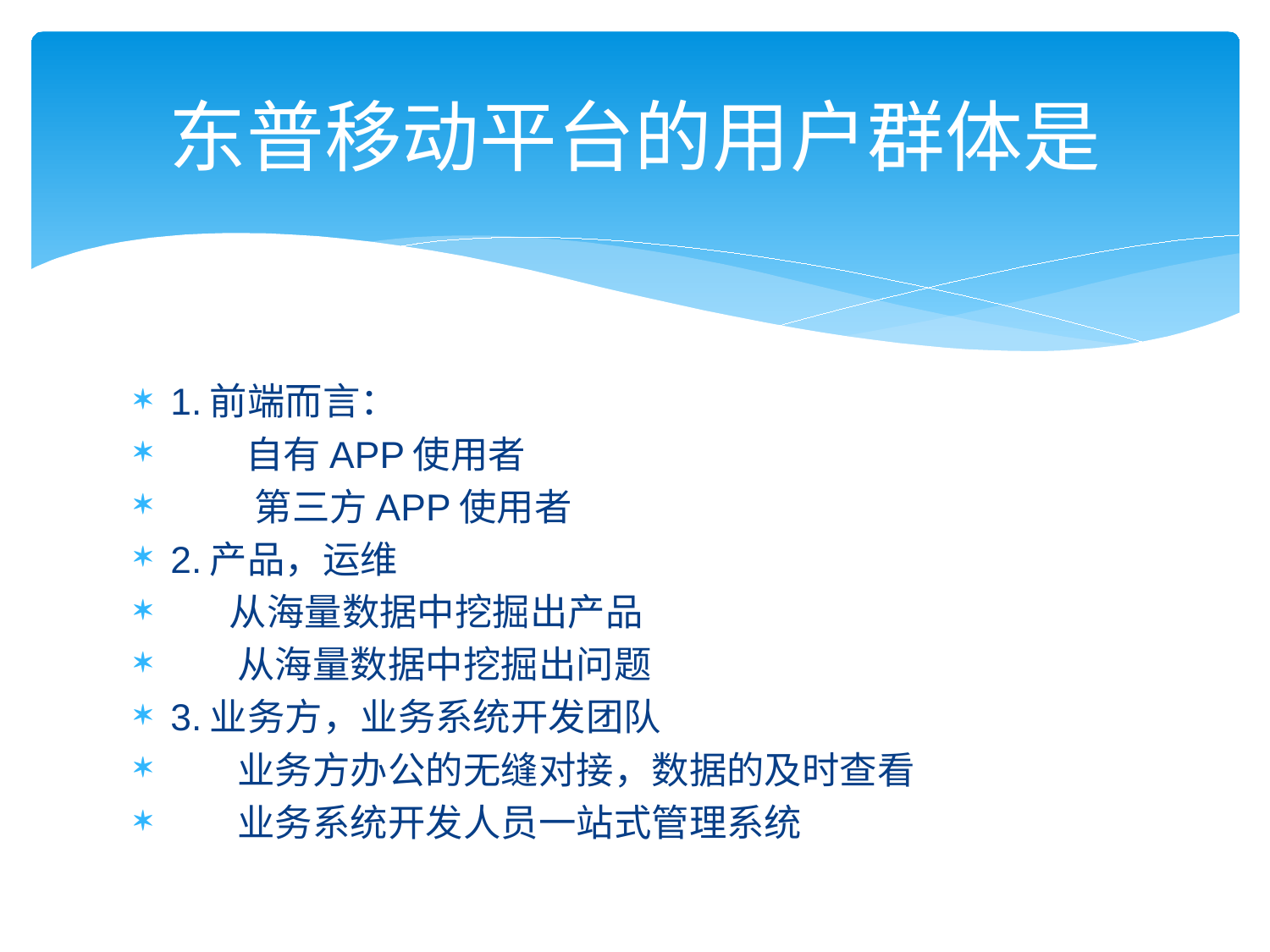

# 东普移动平台的用户群体是
1.前端而言：
        自有APP使用者
         第三方APP使用者
2.产品，运维
      从海量数据中挖掘出产品
       从海量数据中挖掘出问题
3.业务方，业务系统开发团队
       业务方办公的无缝对接，数据的及时查看
       业务系统开发人员一站式管理系统